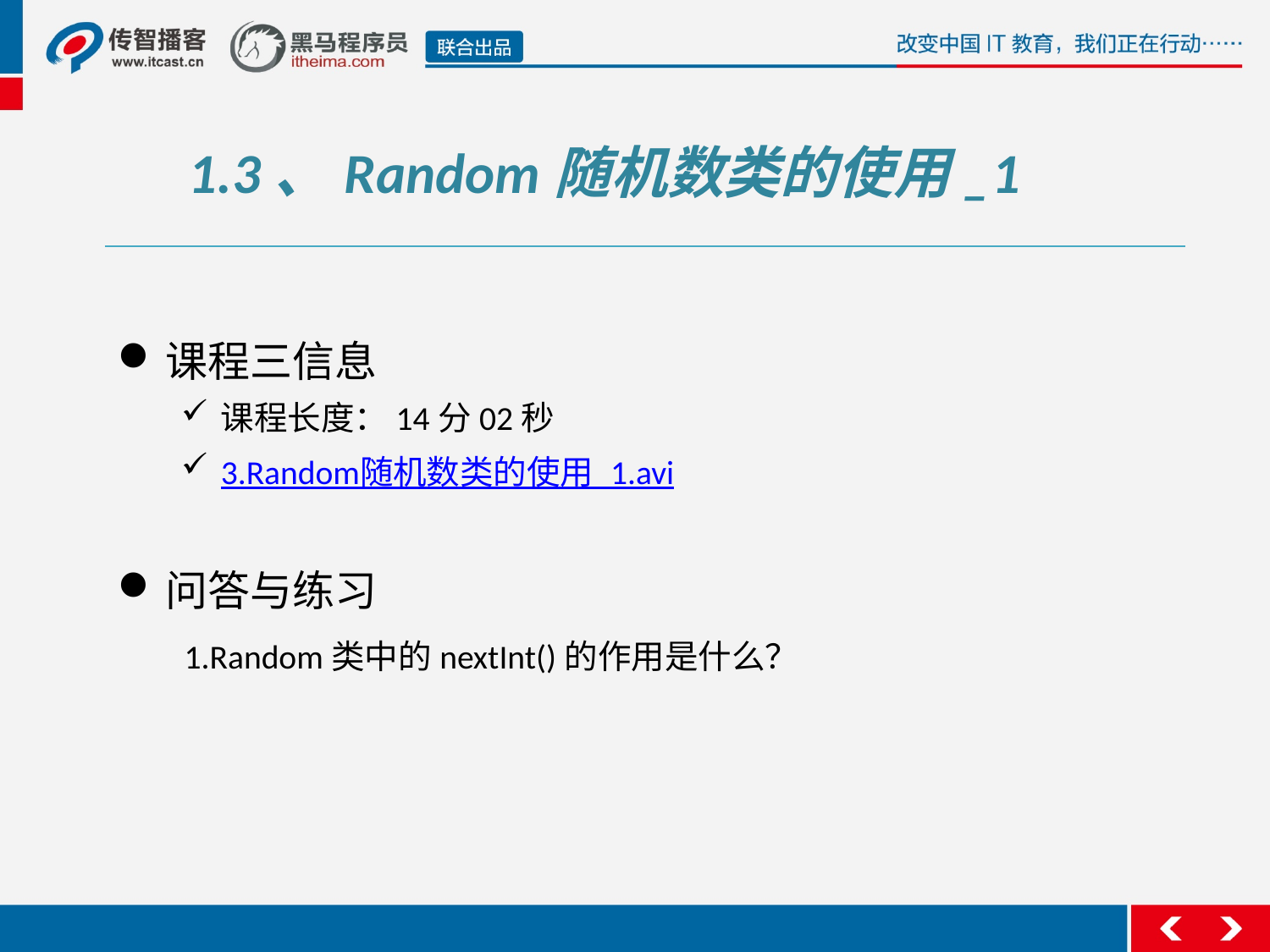

1.3、Random随机数类的使用_1

课程三信息
课程长度：14分02秒
3.Random随机数类的使用_1.avi

问答与练习
       1.Random类中的nextInt()的作用是什么？